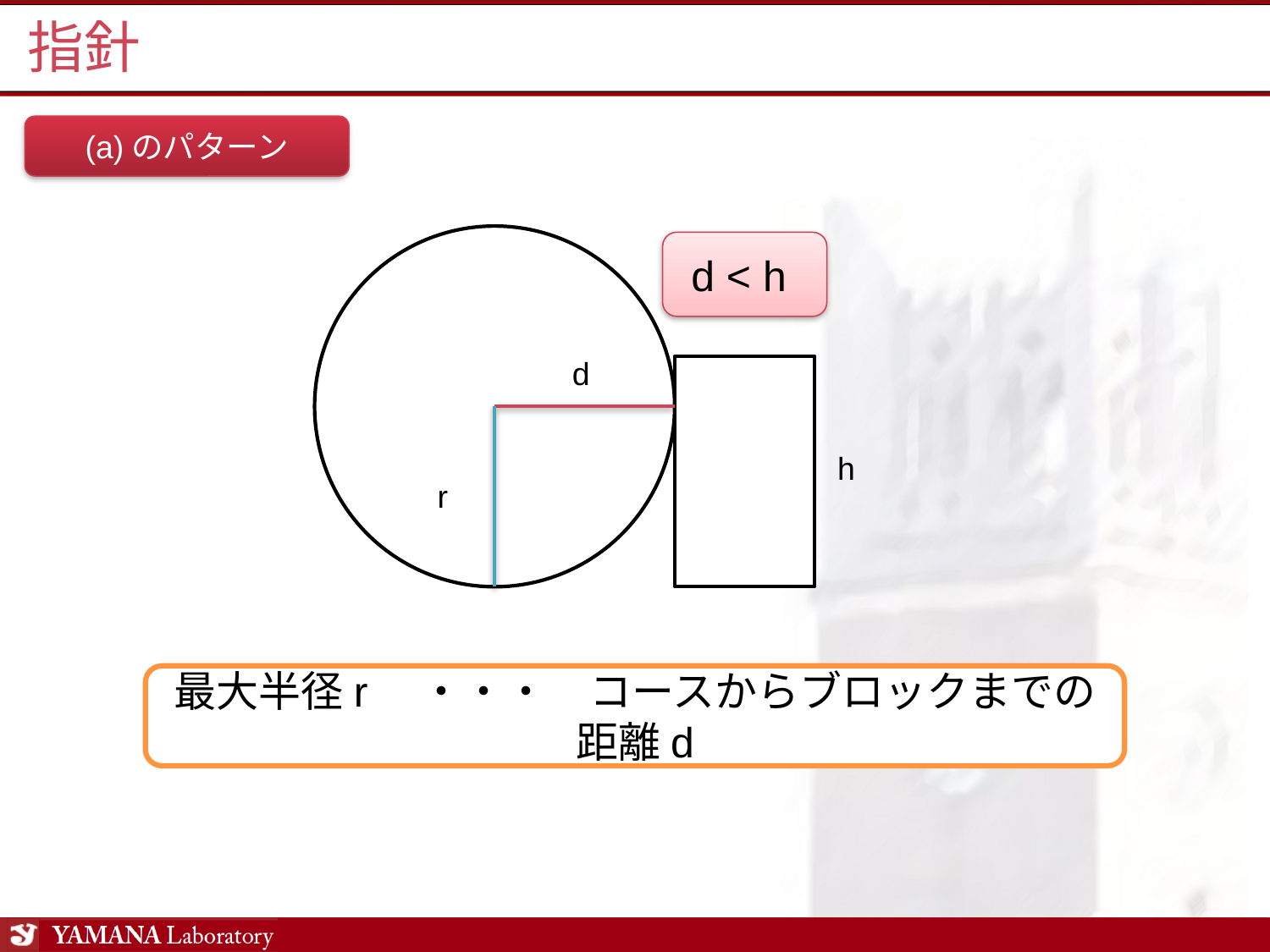

# 指針
(a)のパターン

d < h
d

h
r
最大半径r　・・・　コースからブロックまでの距離d